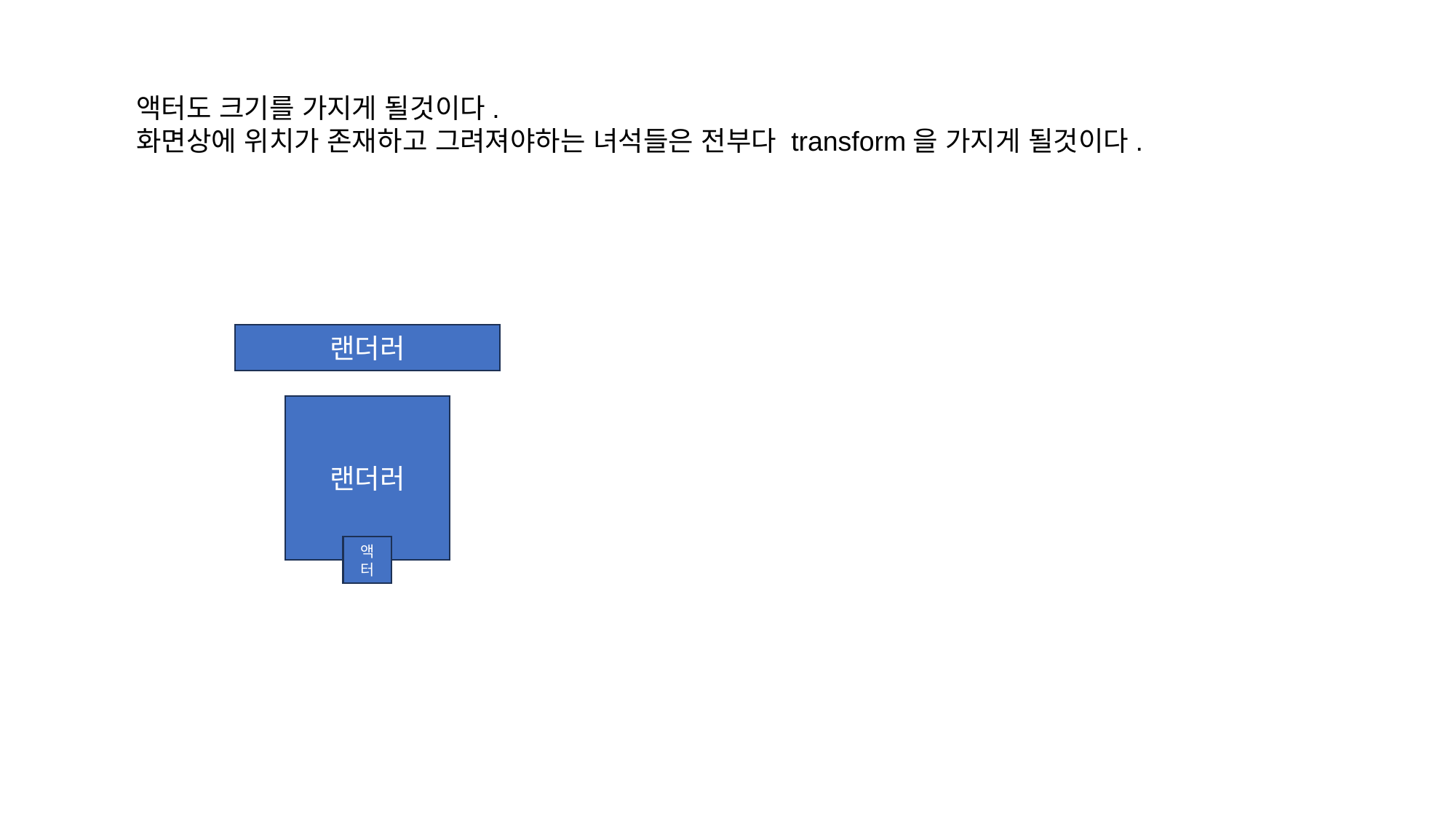

액터도 크기를 가지게 될것이다.
화면상에 위치가 존재하고 그려져야하는 녀석들은 전부다 transform을 가지게 될것이다.
랜더러
랜더러
액터